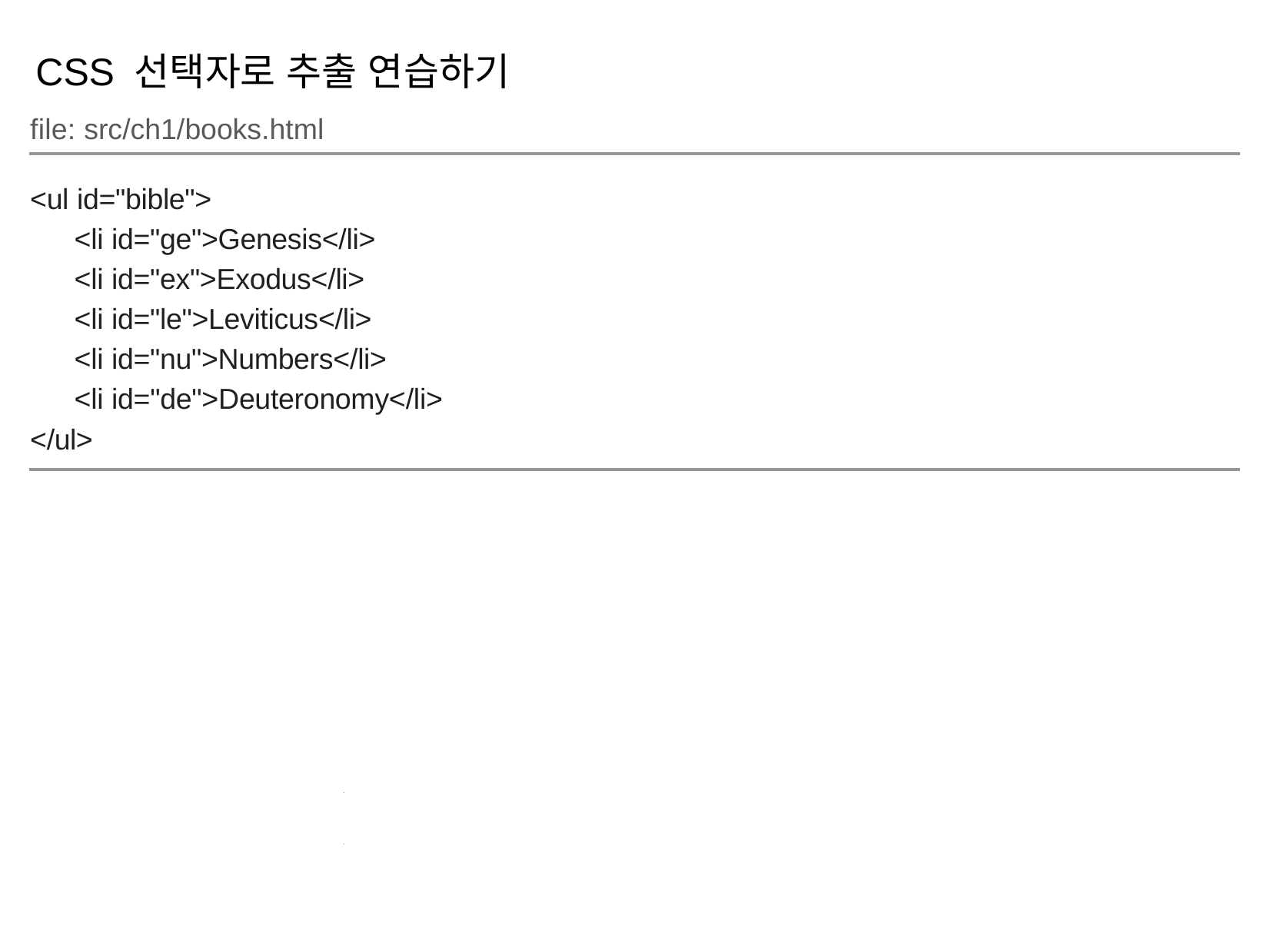

CSS 선택자로 추출 연습하기
file: src/ch1/books.html

<ul id="bible">
<li id="ge">Genesis</li>
<li id="ex">Exodus</li>
<li id="le">Leviticus</li>
<li id="nu">Numbers</li>
<li id="de">Deuteronomy</li>
</ul>